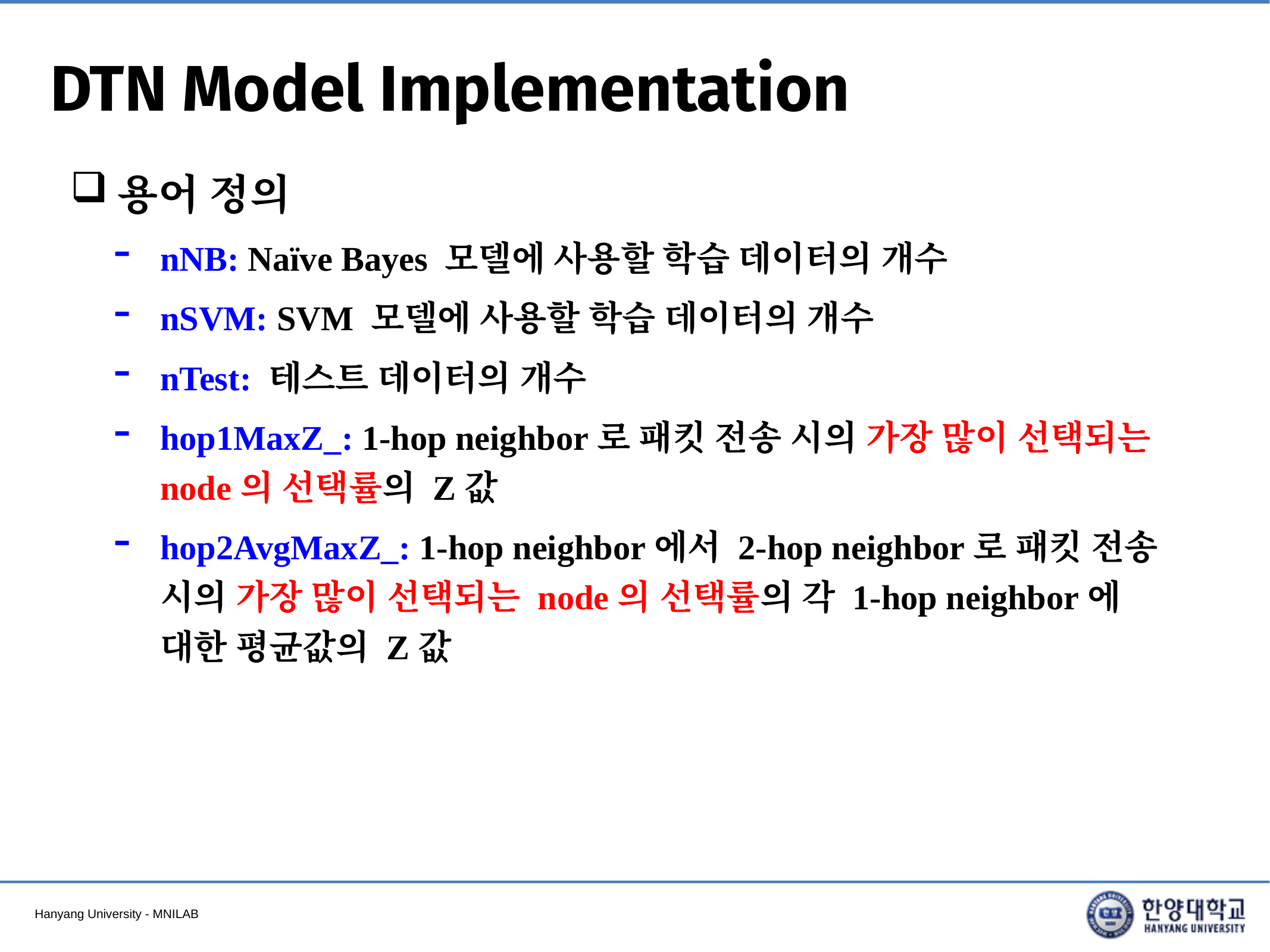

# DTN Model Implementation
용어 정의
nNB: Naïve Bayes 모델에 사용할 학습 데이터의 개수
nSVM: SVM 모델에 사용할 학습 데이터의 개수
nTest: 테스트 데이터의 개수
hop1MaxZ_: 1-hop neighbor로 패킷 전송 시의 가장 많이 선택되는 node의 선택률의 Z값
hop2AvgMaxZ_: 1-hop neighbor에서 2-hop neighbor로 패킷 전송 시의 가장 많이 선택되는 node의 선택률의 각 1-hop neighbor에 대한 평균값의 Z값